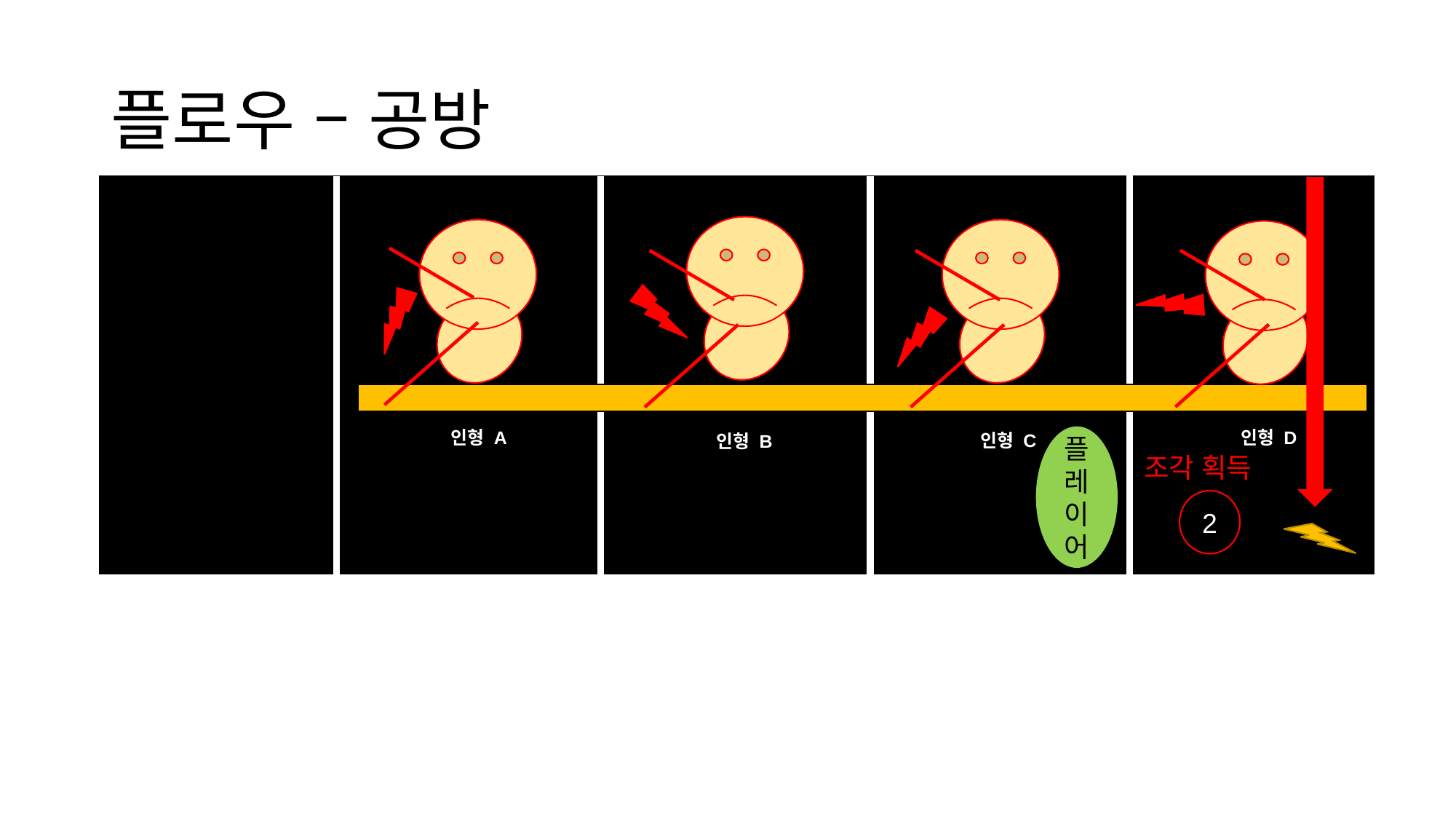

# 플로우 – 공방

1층 계단
인형 A
인형 D
인형 C
인형 B
플레이어
조각 획득
탈출구
2